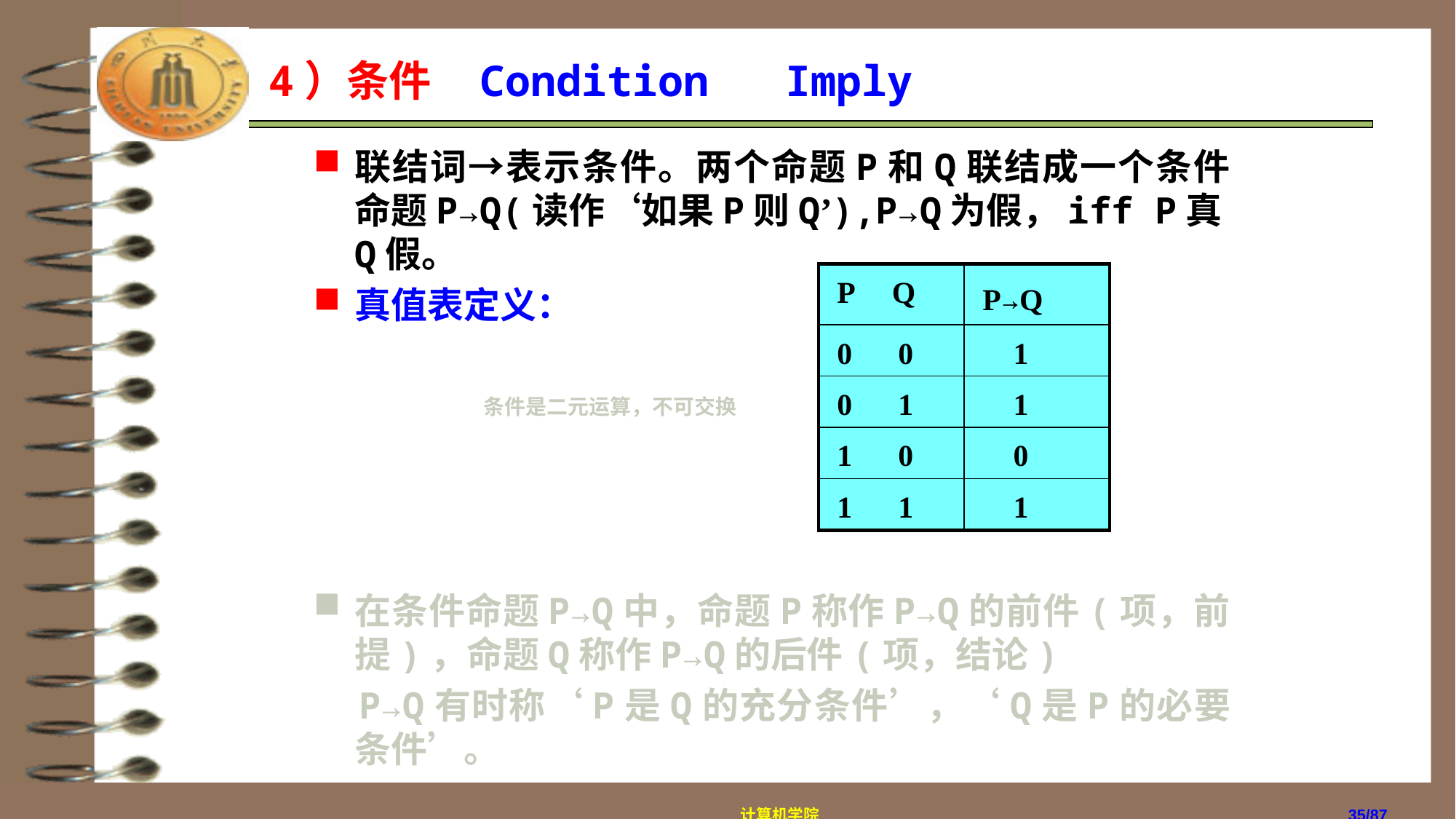

# 4）条件    Condition   Imply
联结词→表示条件。两个命题P和Q联结成一个条件命题P→Q(读作‘如果P则Q’),P→Q为假，iff P真Q假。
真值表定义：

在条件命题P→Q中，命题P称作P→Q的前件(项，前提)，命题Q称作P→Q的后件(项，结论)
  P→Q有时称‘P是Q的充分条件’，‘Q是P的必要条件’。
| P Q | P→Q |
| --- | --- |
| 0 0 | 1 |
| 0 1 | 1 |
| 1 0 | 0 |
| 1 1 | 1 |
条件是二元运算，不可交换

计算机学院
35/87